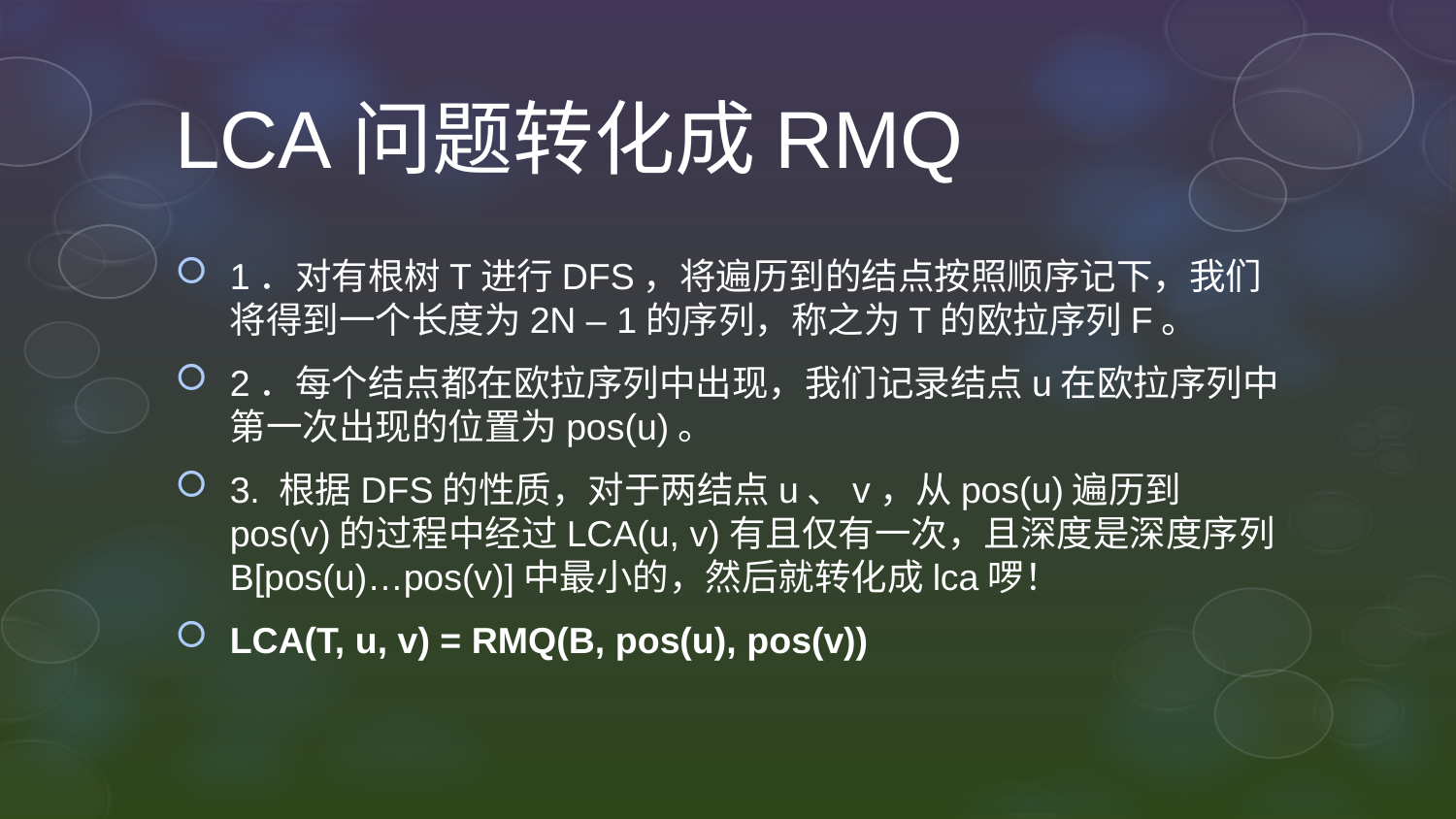

# LCA问题转化成RMQ
1．对有根树T进行DFS，将遍历到的结点按照顺序记下，我们将得到一个长度为2N – 1的序列，称之为T的欧拉序列F。
2．每个结点都在欧拉序列中出现，我们记录结点u在欧拉序列中第一次出现的位置为pos(u)。
3. 根据DFS的性质，对于两结点u、v，从pos(u)遍历到pos(v)的过程中经过LCA(u, v)有且仅有一次，且深度是深度序列B[pos(u)…pos(v)]中最小的，然后就转化成lca啰！
LCA(T, u, v) = RMQ(B, pos(u), pos(v))